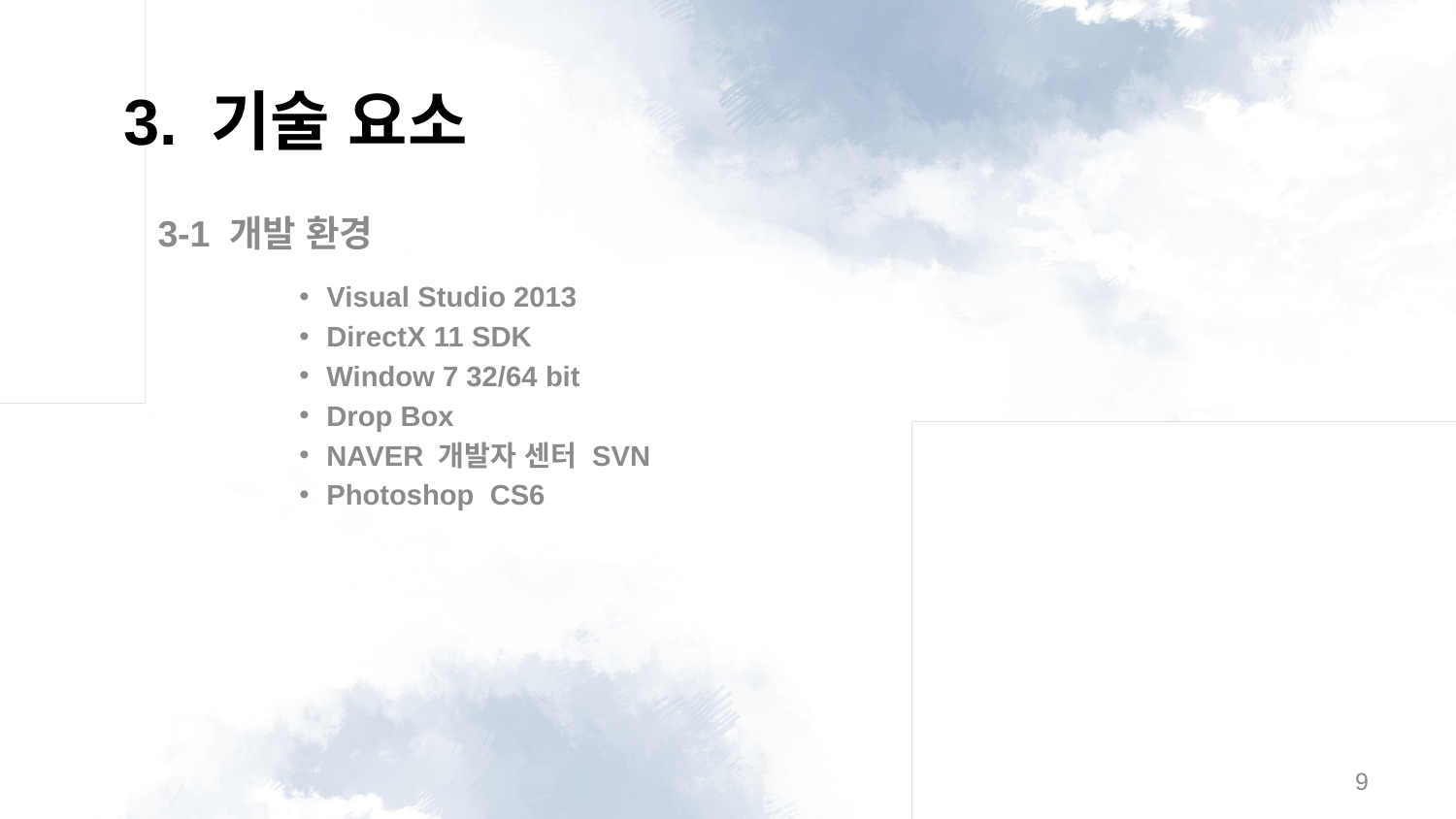

# 3. 기술 요소
3-1 개발 환경
Visual Studio 2013
DirectX 11 SDK
Window 7 32/64 bit
Drop Box
NAVER 개발자 센터 SVN
Photoshop  CS6
9